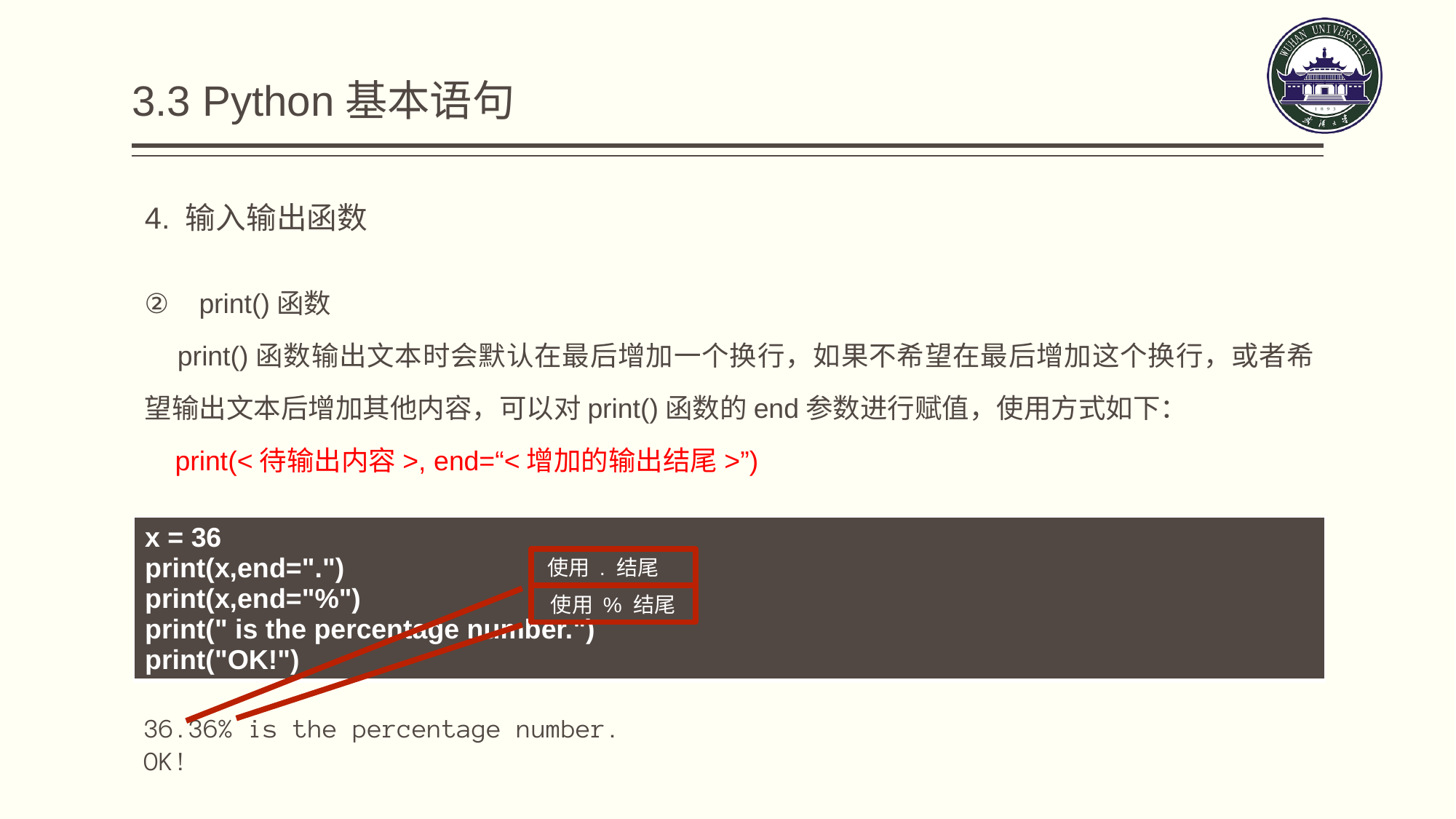

3.3 Python基本语句
4. 输入输出函数
print()函数
    print()函数输出文本时会默认在最后增加一个换行，如果不希望在最后增加这个换行，或者希望输出文本后增加其他内容，可以对print()函数的end参数进行赋值，使用方式如下：
    print(<待输出内容>, end=“<增加的输出结尾>”)
| x = 36 print(x,end=".") print(x,end="%") print(" is the percentage number.") print("OK!") |
| --- |

使用 . 结尾

使用 % 结尾
36.36% is the percentage number.
OK!